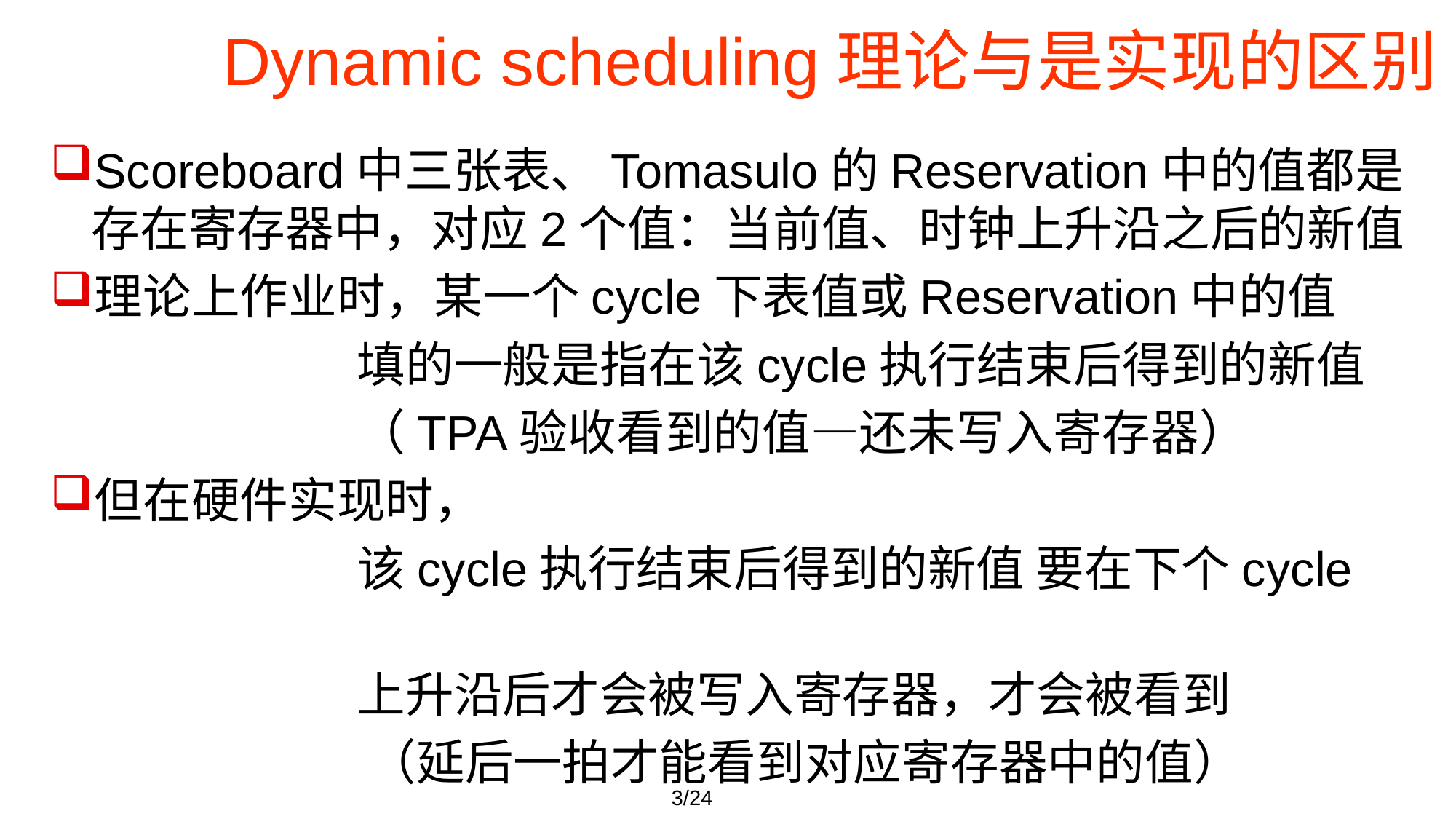

# Dynamic scheduling理论与是实现的区别
Scoreboard中三张表、Tomasulo的Reservation中的值都是存在寄存器中，对应2个值：当前值、时钟上升沿之后的新值
理论上作业时，某一个cycle下表值或Reservation中的值
                           填的一般是指在该cycle执行结束后得到的新值
                           （TPA验收看到的值—还未写入寄存器）
但在硬件实现时，
                           该cycle执行结束后得到的新值 要在下个cycle
                           上升沿后才会被写入寄存器，才会被看到
                            （延后一拍才能看到对应寄存器中的值）